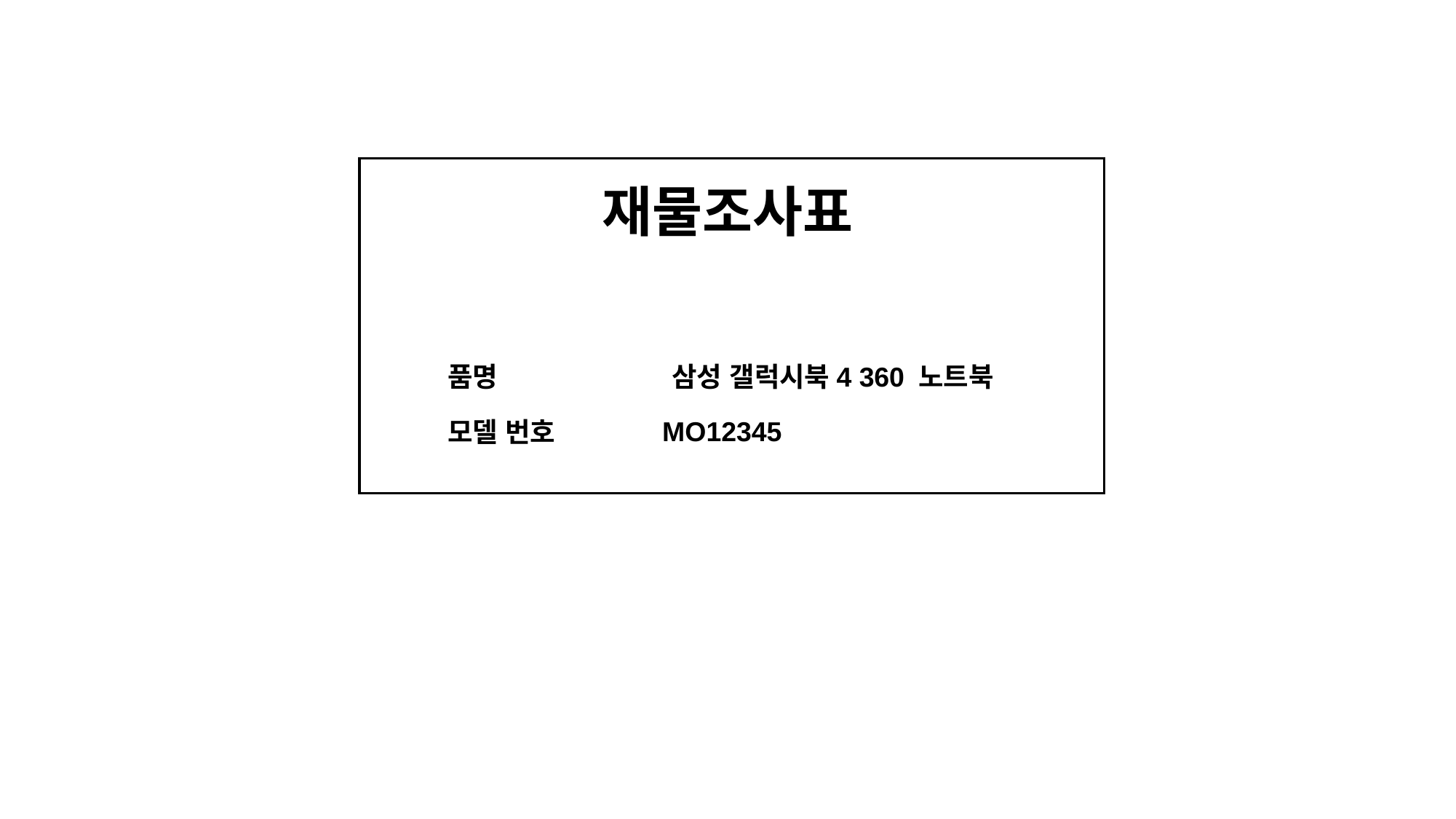

재물조사표
품명
삼성 갤럭시북4 360 노트북
MO12345
모델 번호